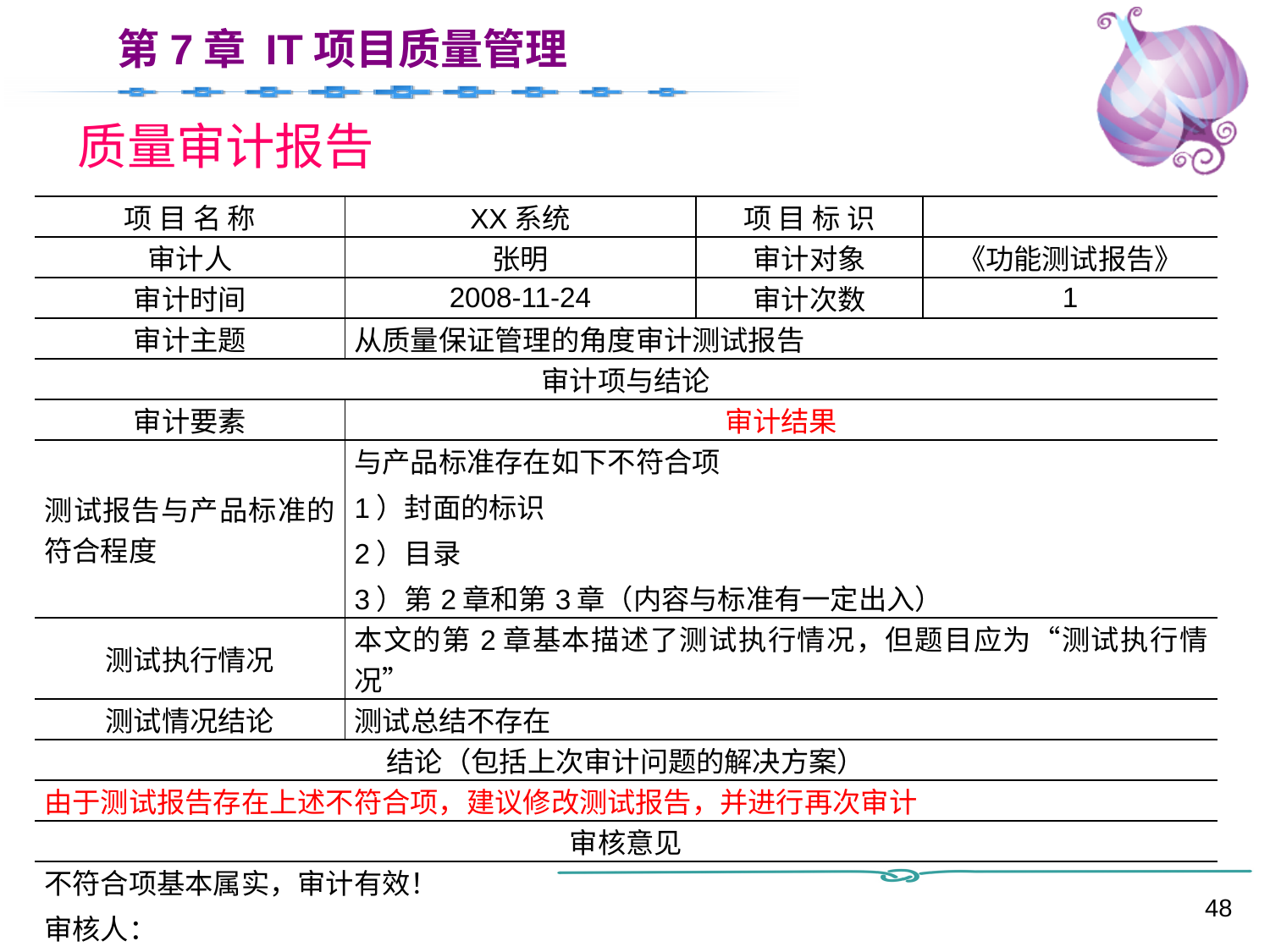

# 质量审计报告
| 项 目 名 称 | XX系统 | 项 目 标 识 |  |
| --- | --- | --- | --- |
| 审计人 | 张明 | 审计对象 | 《功能测试报告》 |
| 审计时间 | 2008-11-24 | 审计次数 | 1 |
| 审计主题 | 从质量保证管理的角度审计测试报告 |  |  |
| 审计项与结论 |  |  |  |
| 审计要素 | 审计结果 |  |  |
| 测试报告与产品标准的符合程度 | 与产品标准存在如下不符合项 1）封面的标识 2）目录 3）第2章和第3章（内容与标准有一定出入） |  |  |
| 测试执行情况 | 本文的第2章基本描述了测试执行情况，但题目应为“测试执行情况” |  |  |
| 测试情况结论 | 测试总结不存在 |  |  |
| 结论（包括上次审计问题的解决方案） |  |  |  |
| 由于测试报告存在上述不符合项，建议修改测试报告，并进行再次审计 |  |  |  |
| 审核意见 |  |  |  |
| 不符合项基本属实，审计有效！ 审核人： 审核日期： |  |  |  |
48